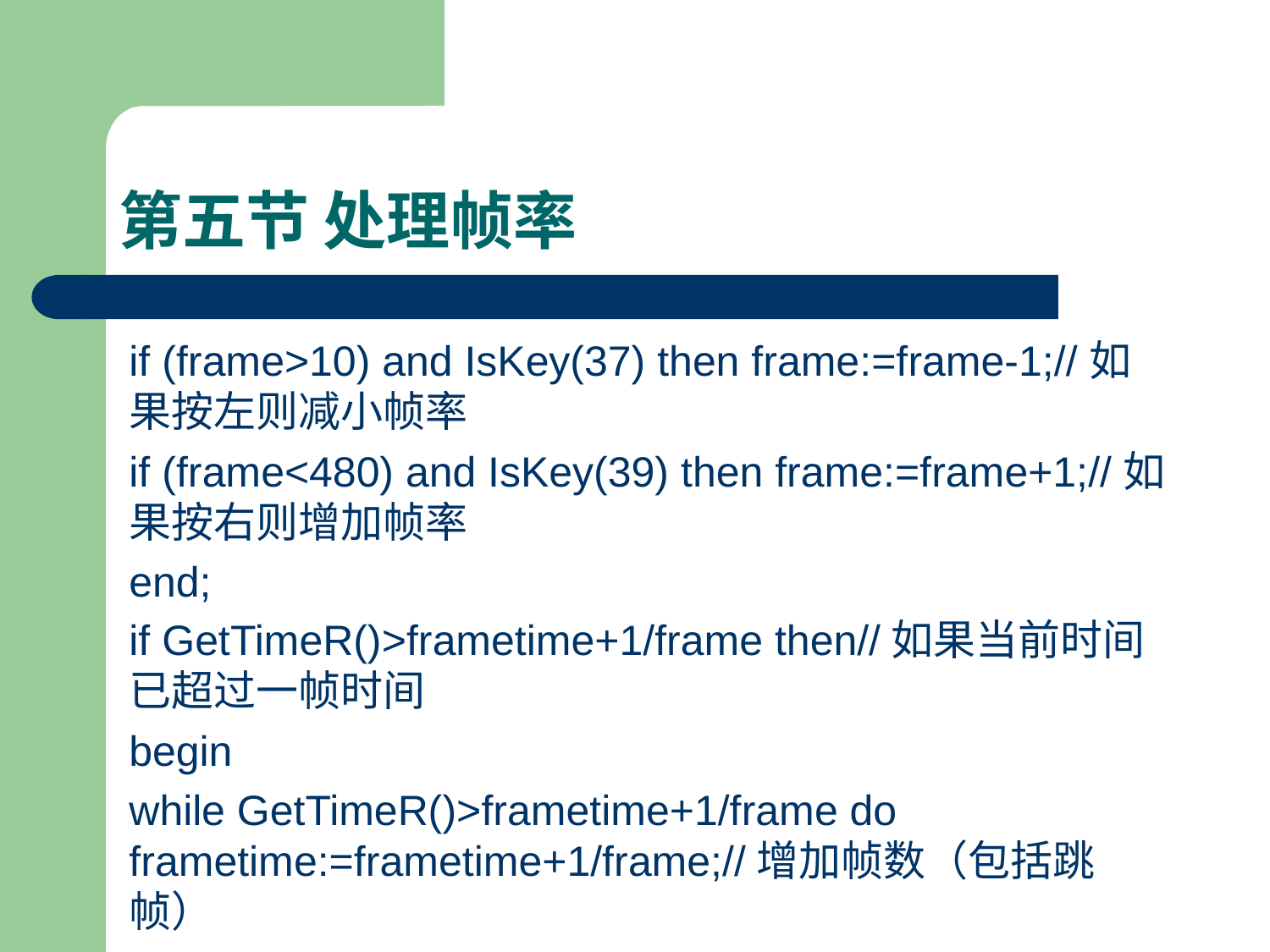

# 第五节 处理帧率
if (frame>10) and IsKey(37) then frame:=frame-1;//如果按左则减小帧率
if (frame<480) and IsKey(39) then frame:=frame+1;//如果按右则增加帧率
end;
if GetTimeR()>frametime+1/frame then//如果当前时间已超过一帧时间
begin
while GetTimeR()>frametime+1/frame do frametime:=frametime+1/frame;//增加帧数（包括跳帧）